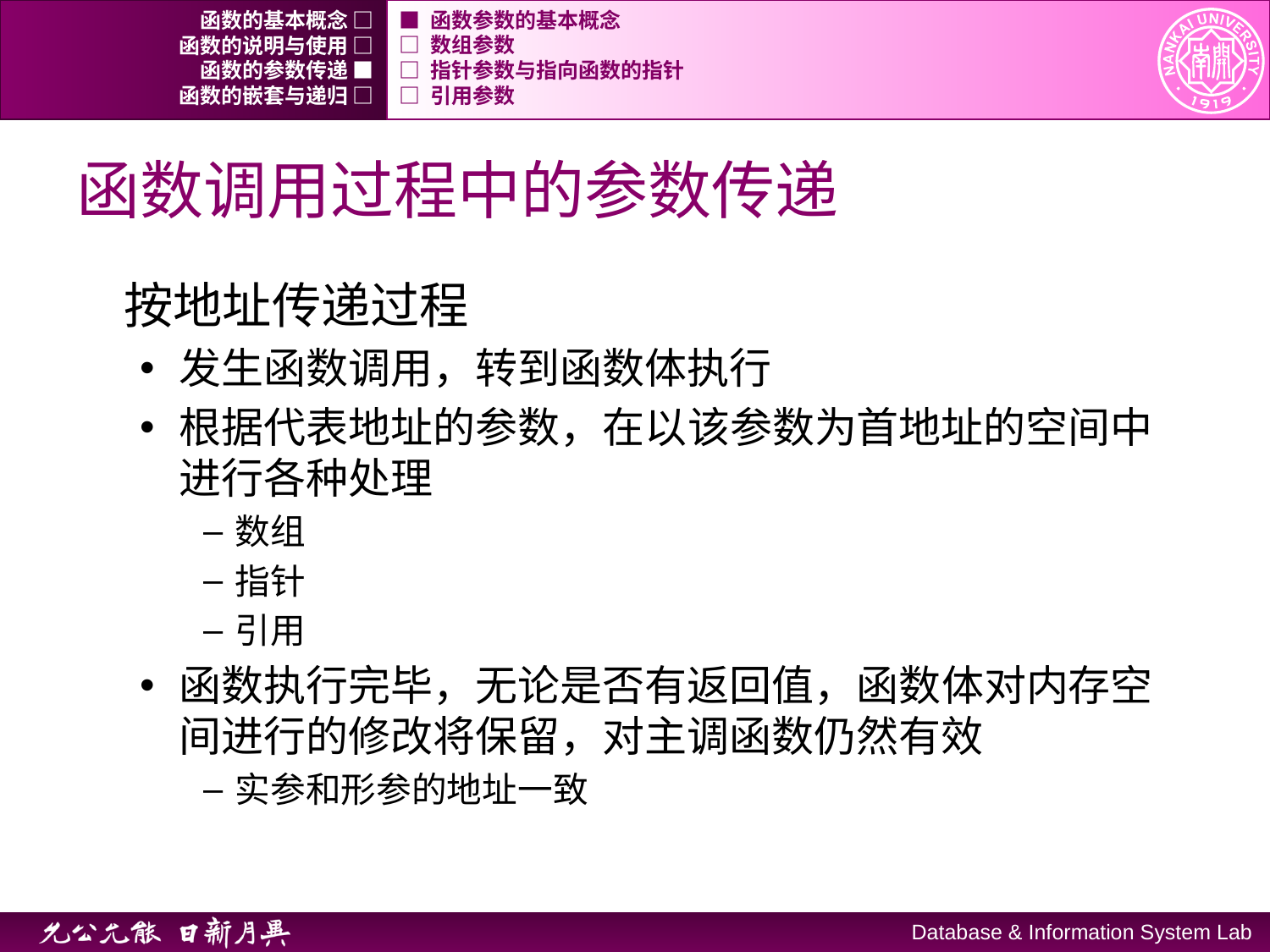

函数的基本概念 □
■ 函数参数的基本概念
函数的说明与使用 □
□ 数组参数
函数的参数传递 ■
□ 指针参数与指向函数的指针
函数的嵌套与递归 □
□ 引用参数
# 函数调用过程中的参数传递
按地址传递过程
发生函数调用，转到函数体执行
根据代表地址的参数，在以该参数为首地址的空间中进行各种处理
数组
指针
引用
函数执行完毕，无论是否有返回值，函数体对内存空间进行的修改将保留，对主调函数仍然有效
实参和形参的地址一致